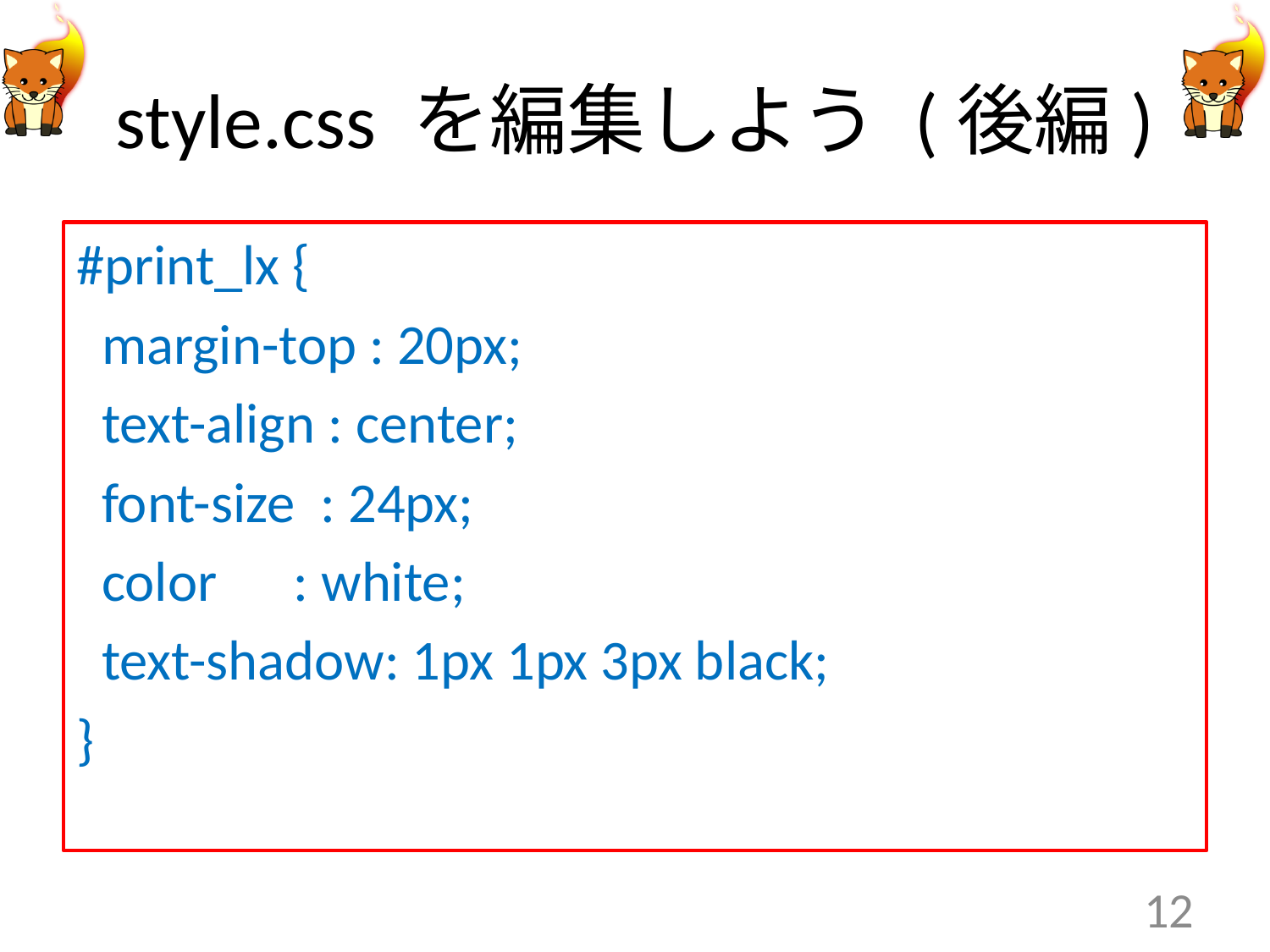

# style.css を編集しよう (後編)
#print_lx {
  margin-top : 20px;
  text-align : center;
  font-size  : 24px;
  color      : white;
  text-shadow: 1px 1px 3px black;
}

12